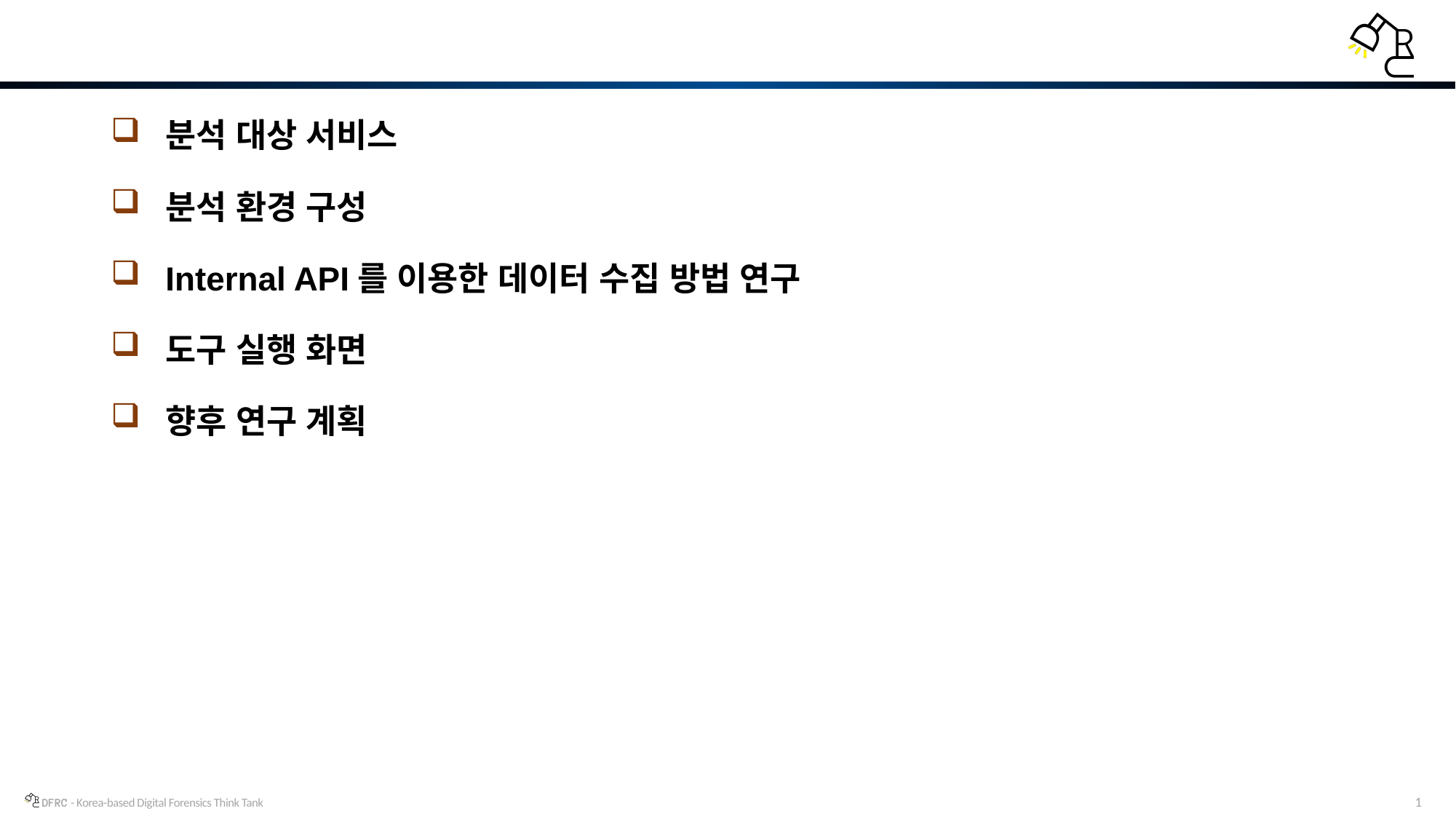

#
분석 대상 서비스
분석 환경 구성
Internal API를 이용한 데이터 수집 방법 연구
도구 실행 화면
향후 연구 계획